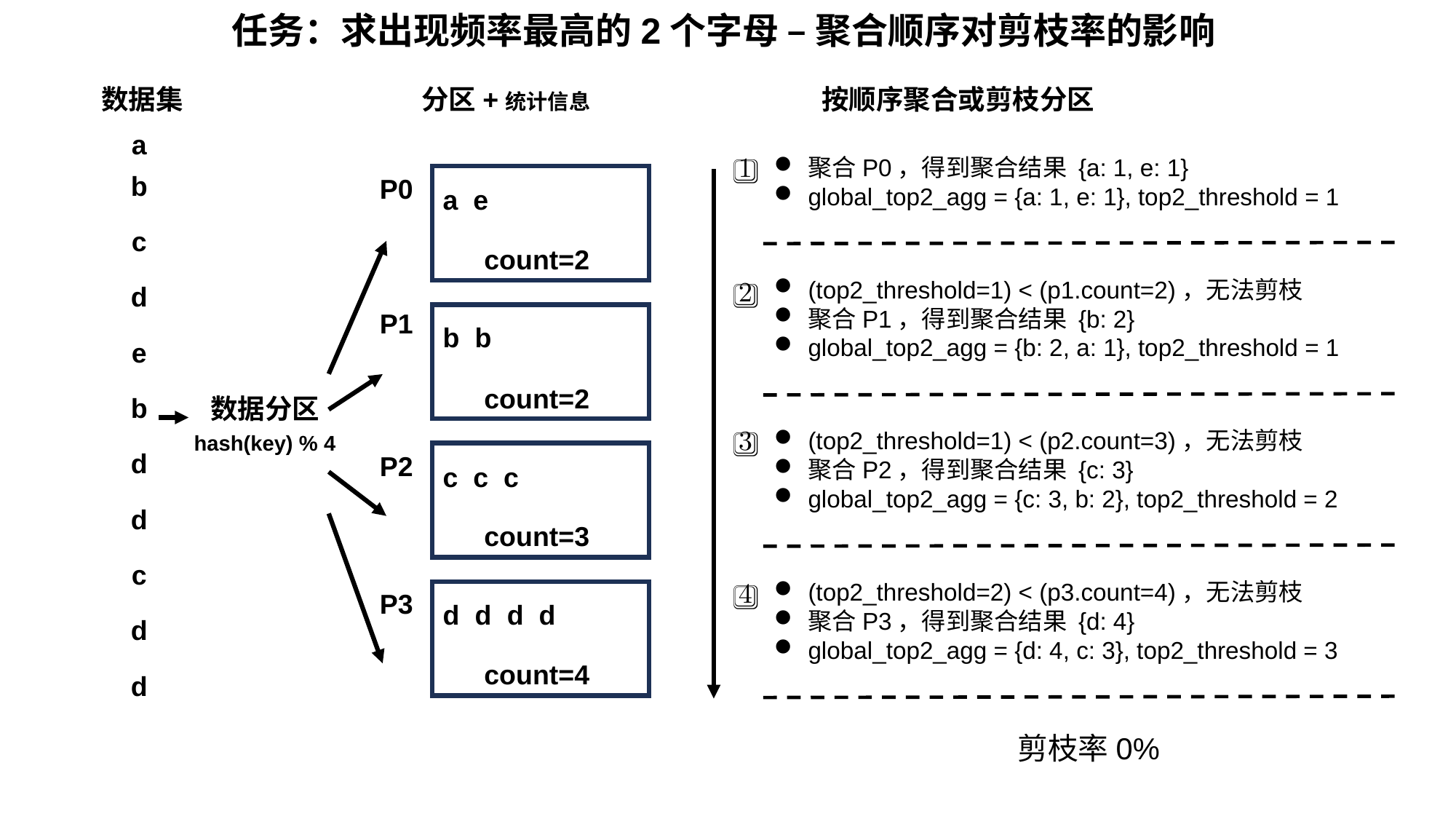

任务：求出现频率最高的2个字母 – 聚合顺序对剪枝率的影响
数据集
分区+统计信息
按顺序聚合或剪枝分区
a
1️⃣
聚合P0，得到聚合结果 {a: 1, e: 1}
global_top2_agg = {a: 1, e: 1}, top2_threshold = 1
b

P0
a  e
c
count=2
(top2_threshold=1) < (p1.count=2)，无法剪枝
聚合P1，得到聚合结果 {b: 2}
global_top2_agg = {b: 2, a: 1}, top2_threshold = 1
2️⃣
d
P1

b  b
e
count=2
b
数据分区
3️⃣
(top2_threshold=1) < (p2.count=3)，无法剪枝
聚合P2，得到聚合结果 {c: 3}
global_top2_agg = {c: 3, b: 2}, top2_threshold = 2
hash(key) % 4
d

P2
c  c  c
d
count=3
c
4️⃣
(top2_threshold=2) < (p3.count=4)，无法剪枝
聚合P3，得到聚合结果 {d: 4}
global_top2_agg = {d: 4, c: 3}, top2_threshold = 3
P3

d  d  d  d
d
count=4
d
剪枝率0%